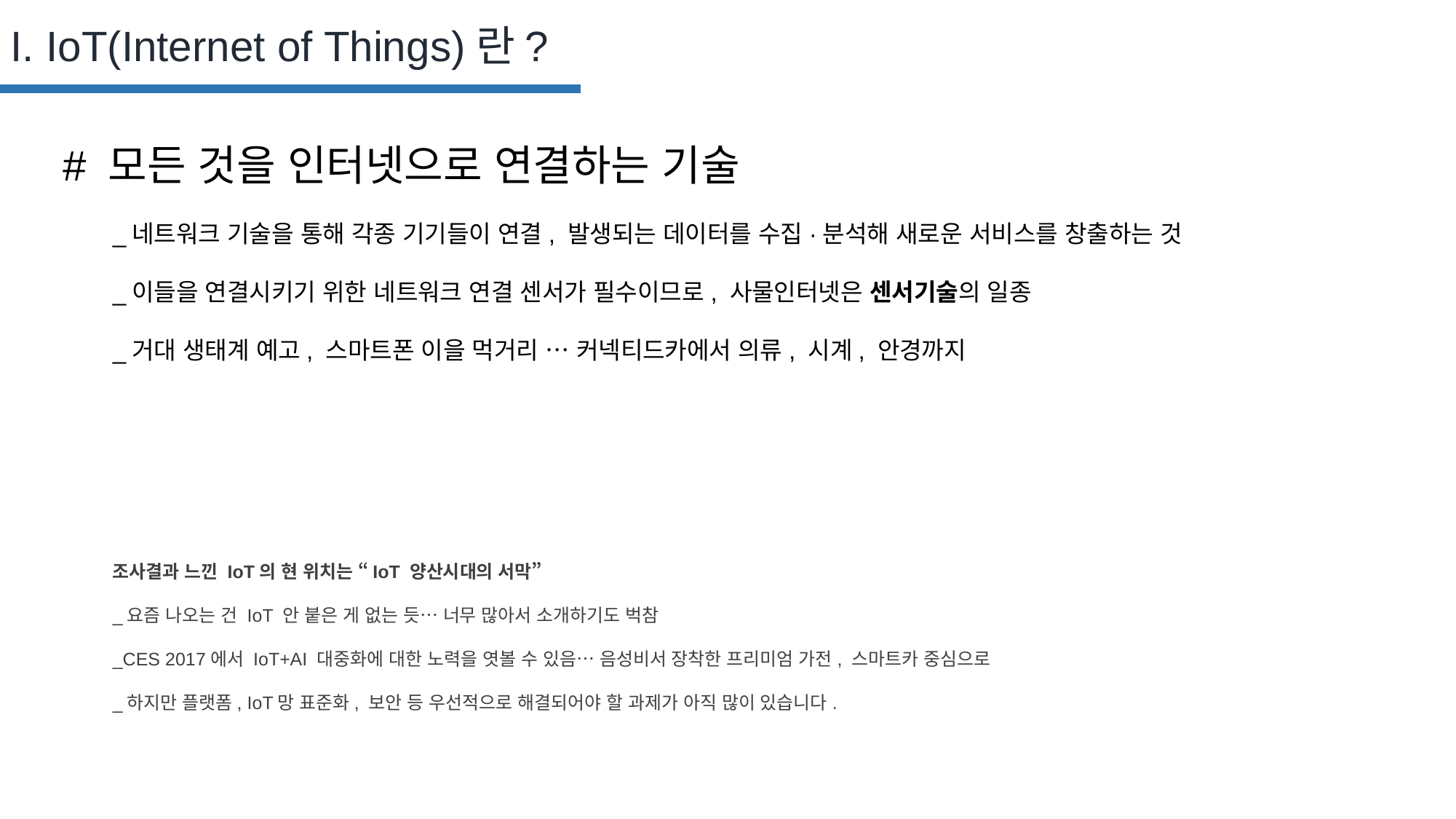

I. IoT(Internet of Things)란?
# 모든 것을 인터넷으로 연결하는 기술
_네트워크 기술을 통해 각종 기기들이 연결, 발생되는 데이터를 수집·분석해 새로운 서비스를 창출하는 것
_이들을 연결시키기 위한 네트워크 연결 센서가 필수이므로, 사물인터넷은 센서기술의 일종
_거대 생태계 예고, 스마트폰 이을 먹거리 … 커넥티드카에서 의류, 시계, 안경까지

조사결과 느낀 IoT의 현 위치는 “IoT 양산시대의 서막”
_요즘 나오는 건 IoT 안 붙은 게 없는 듯… 너무 많아서 소개하기도 벅참
_CES 2017에서 IoT+AI 대중화에 대한 노력을 엿볼 수 있음… 음성비서 장착한 프리미엄 가전, 스마트카 중심으로
_하지만 플랫폼, IoT망 표준화, 보안 등 우선적으로 해결되어야 할 과제가 아직 많이 있습니다.